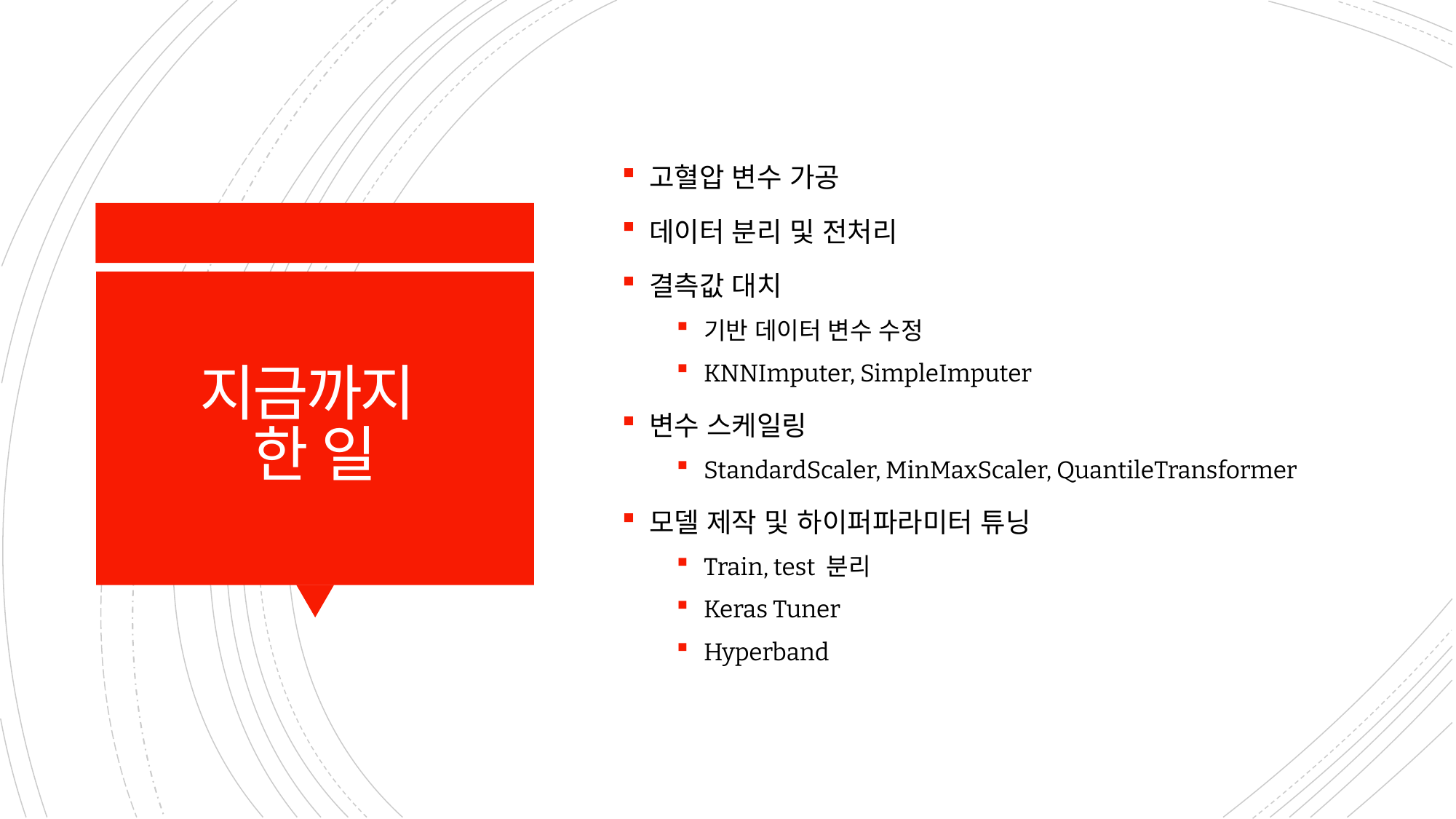

고혈압 변수 가공
데이터 분리 및 전처리
결측값 대치
기반 데이터 변수 수정
KNNImputer, SimpleImputer
변수 스케일링
StandardScaler, MinMaxScaler, QuantileTransformer
모델 제작 및 하이퍼파라미터 튜닝
Train, test 분리
Keras Tuner
Hyperband
# 지금까지 한 일